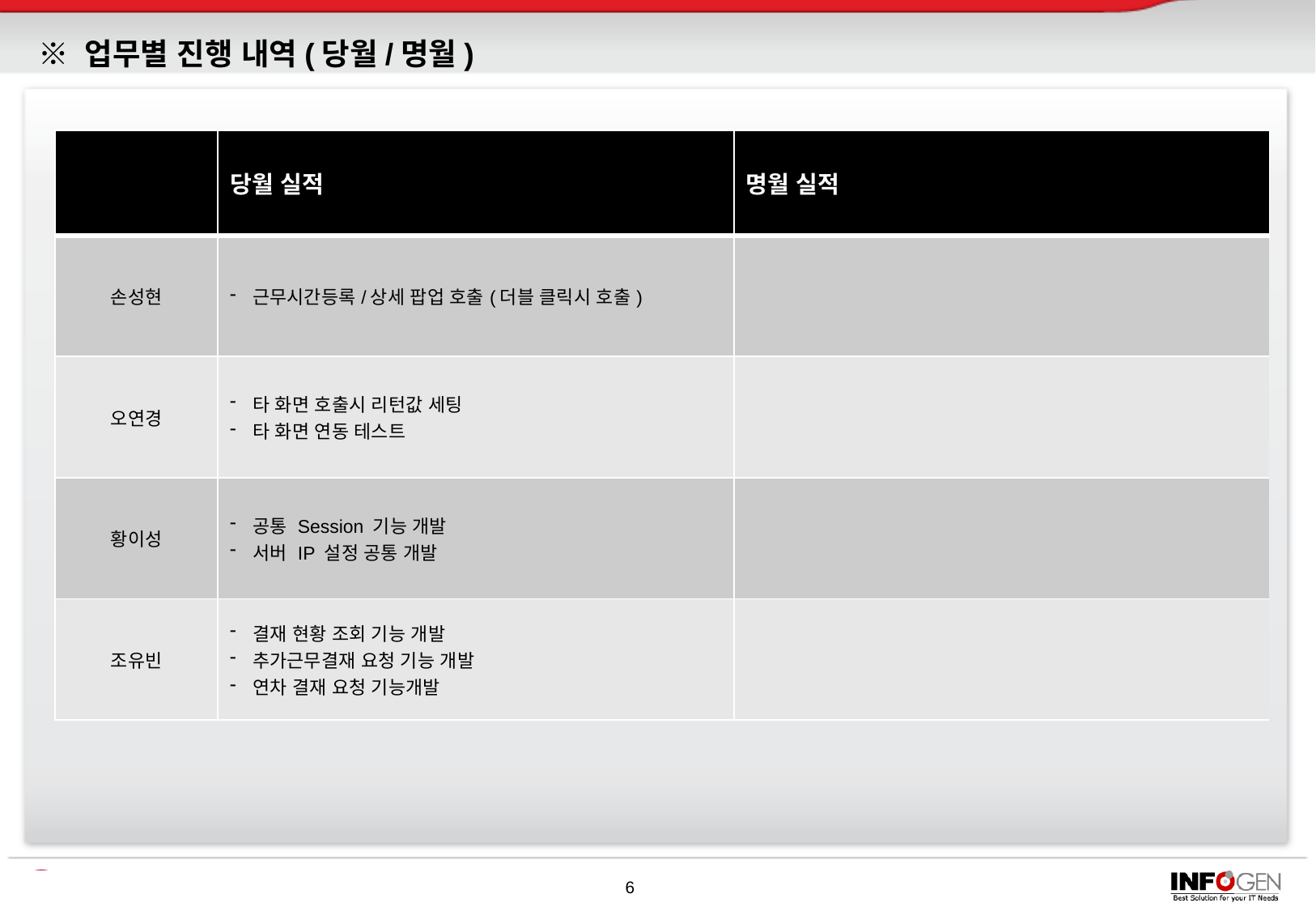

# ※ 업무별 진행 내역(당월/명월)
|  | 당월 실적 | 명월 실적 |
| --- | --- | --- |
| 손성현 | 근무시간등록/상세 팝업 호출(더블 클릭시 호출) |  |
| 오연경 | 타 화면 호출시 리턴값 세팅 타 화면 연동 테스트 |  |
| 황이성 | 공통 Session 기능 개발 서버 IP 설정 공통 개발 |  |
| 조유빈 | 결재 현황 조회 기능 개발 추가근무결재 요청 기능 개발 연차 결재 요청 기능개발 |  |